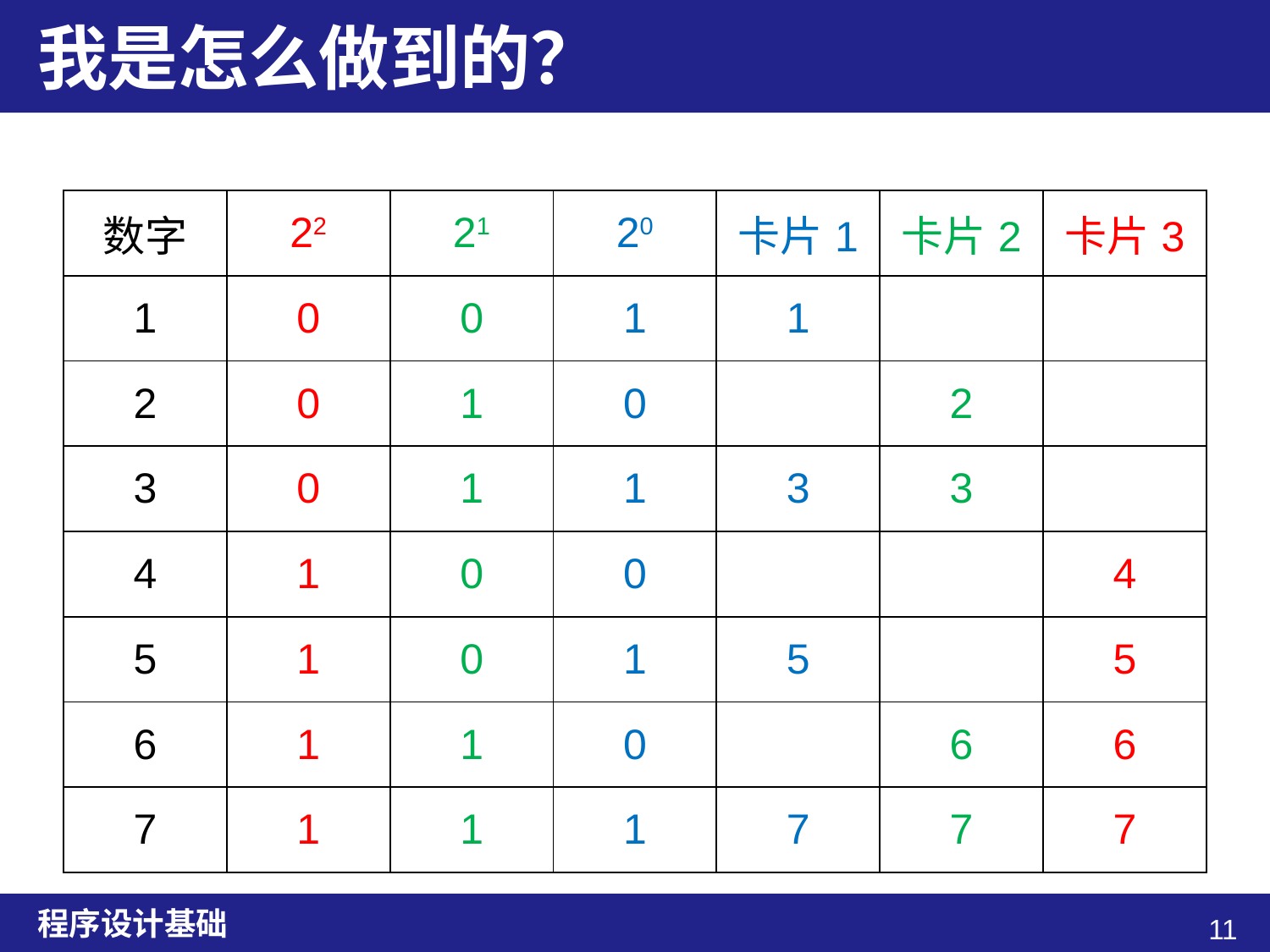

# 我是怎么做到的？
| 数字 | 22 | 21 | 20 | 卡片1 | 卡片2 | 卡片3 |
| --- | --- | --- | --- | --- | --- | --- |
| 1 | 0 | 0 | 1 | 1 |  |  |
| 2 | 0 | 1 | 0 |  | 2 |  |
| 3 | 0 | 1 | 1 | 3 | 3 |  |
| 4 | 1 | 0 | 0 |  |  | 4 |
| 5 | 1 | 0 | 1 | 5 |  | 5 |
| 6 | 1 | 1 | 0 |  | 6 | 6 |
| 7 | 1 | 1 | 1 | 7 | 7 | 7 |